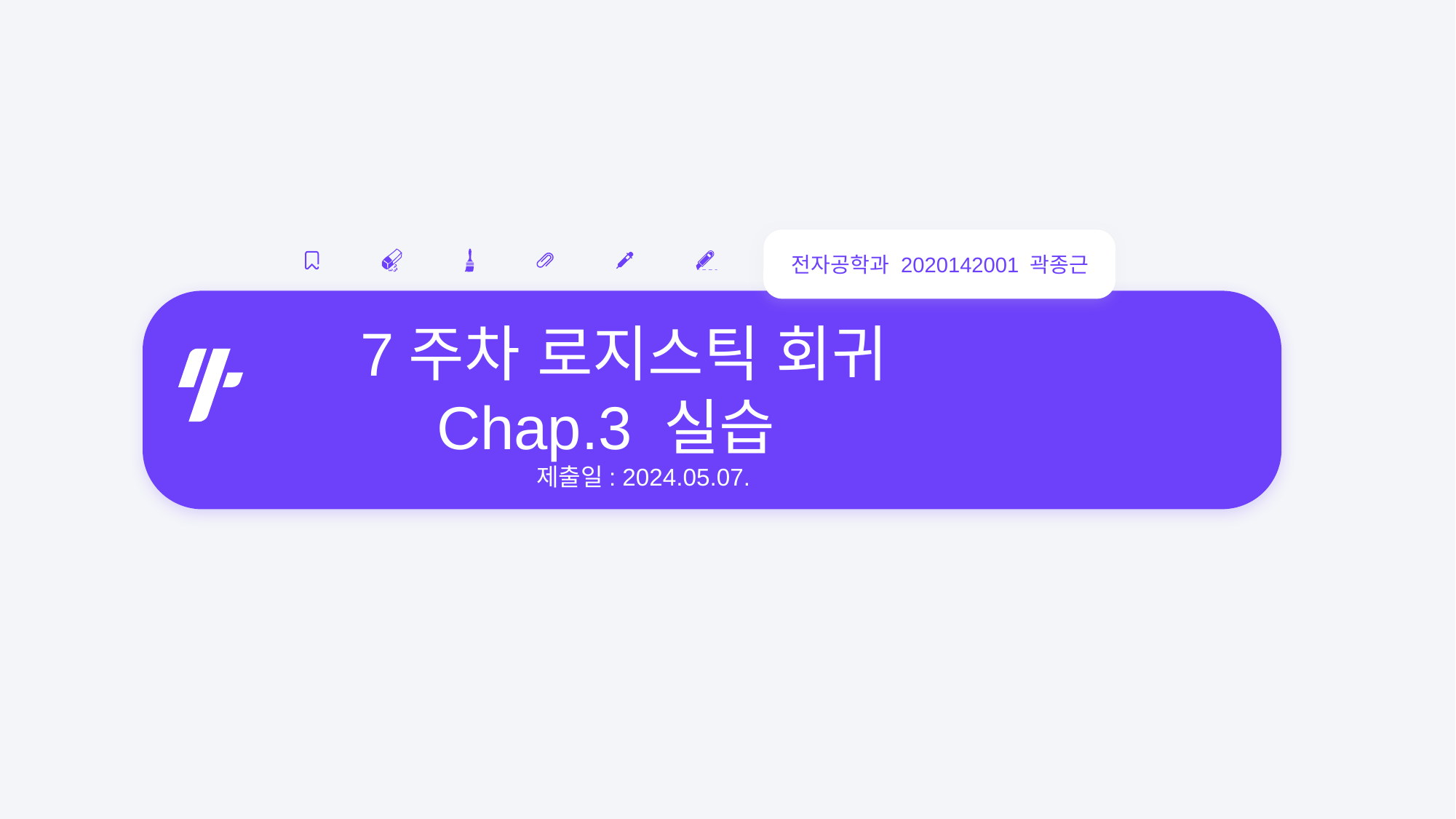

전자공학과 2020142001 곽종근

     7주차 로지스틱 회귀
          Chap.3 실습
                                                        제출일: 2024.05.07.